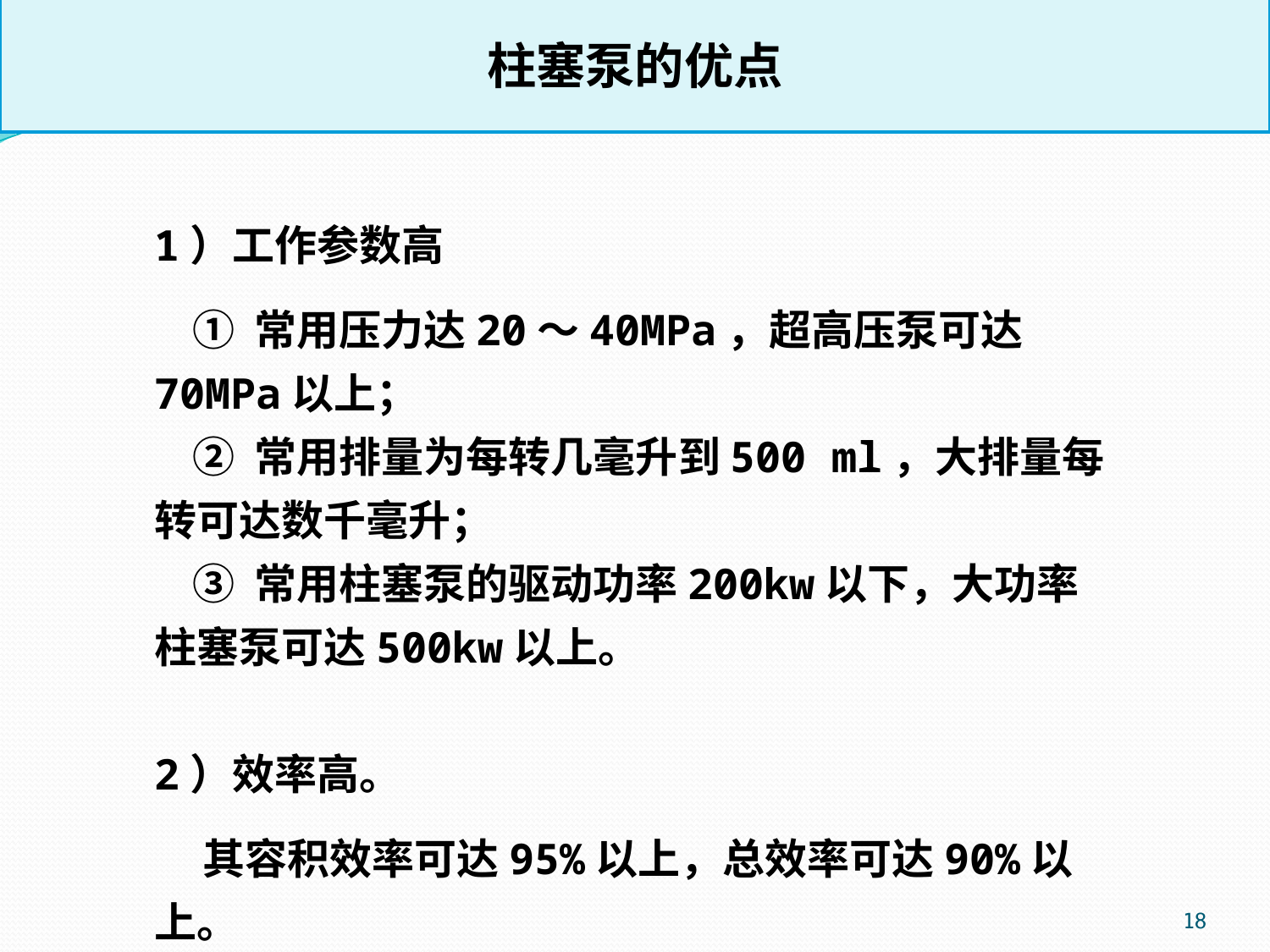

柱塞泵的优点
1）工作参数高
    ① 常用压力达20～40MPa，超高压泵可达70MPa以上；
    ② 常用排量为每转几毫升到500 ml，大排量每转可达数千毫升；
    ③ 常用柱塞泵的驱动功率200kw以下，大功率柱塞泵可达500kw以上。
2）效率高。
    其容积效率可达95%以上，总效率可达90%以上。

18